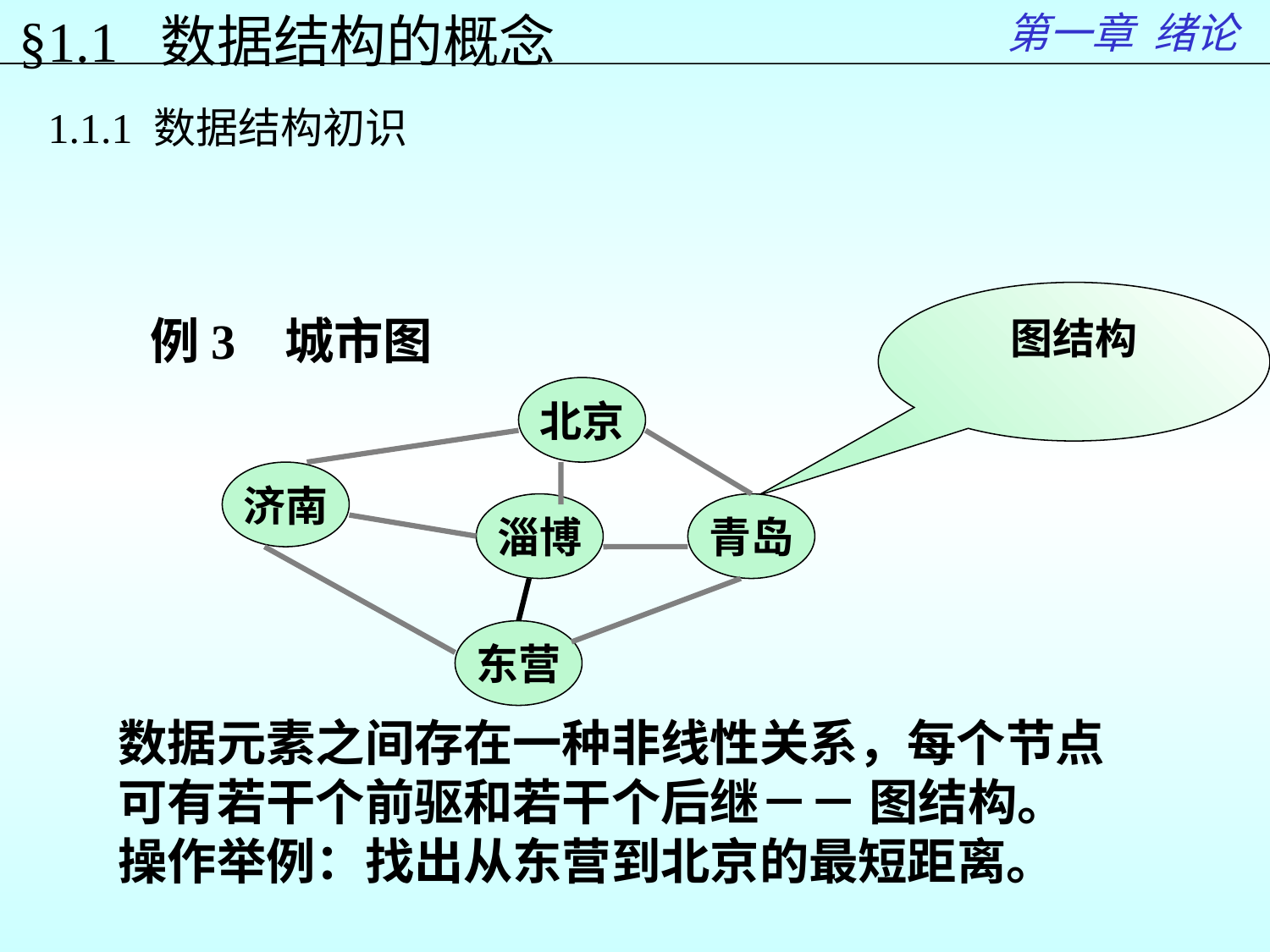

第一章  绪论

§1.1  数据结构的概念
1.1.1 数据结构初识
图结构
例3   城市图
北京

济南

淄博
青岛

东营
数据元素之间存在一种非线性关系，每个节点可有若干个前驱和若干个后继－－ 图结构。
操作举例：找出从东营到北京的最短距离。